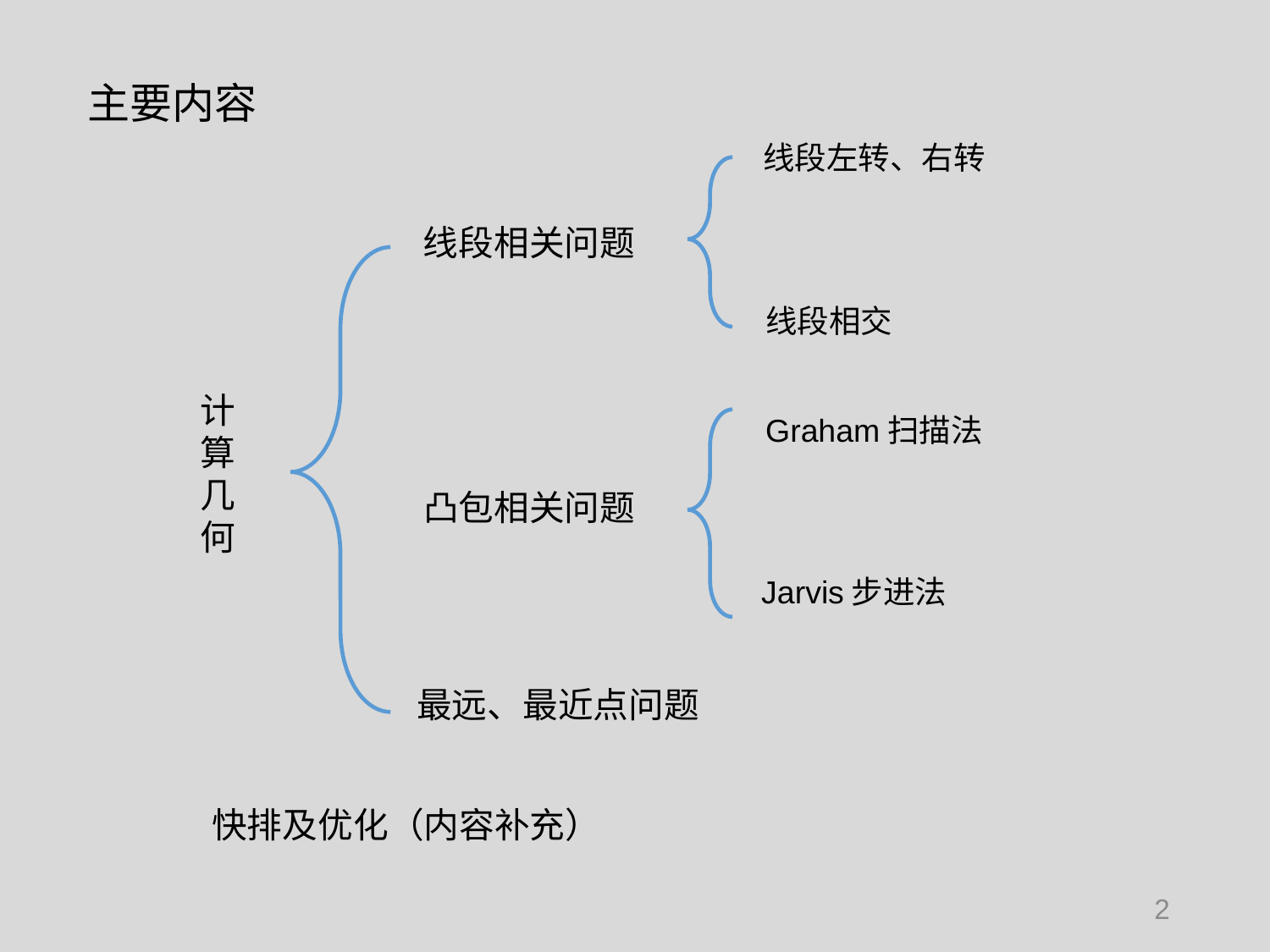

# 主要内容
线段左转、右转

线段相关问题

线段相交
计
算
几
何
Graham扫描法

凸包相关问题
Jarvis步进法
最远、最近点问题
快排及优化（内容补充）
2